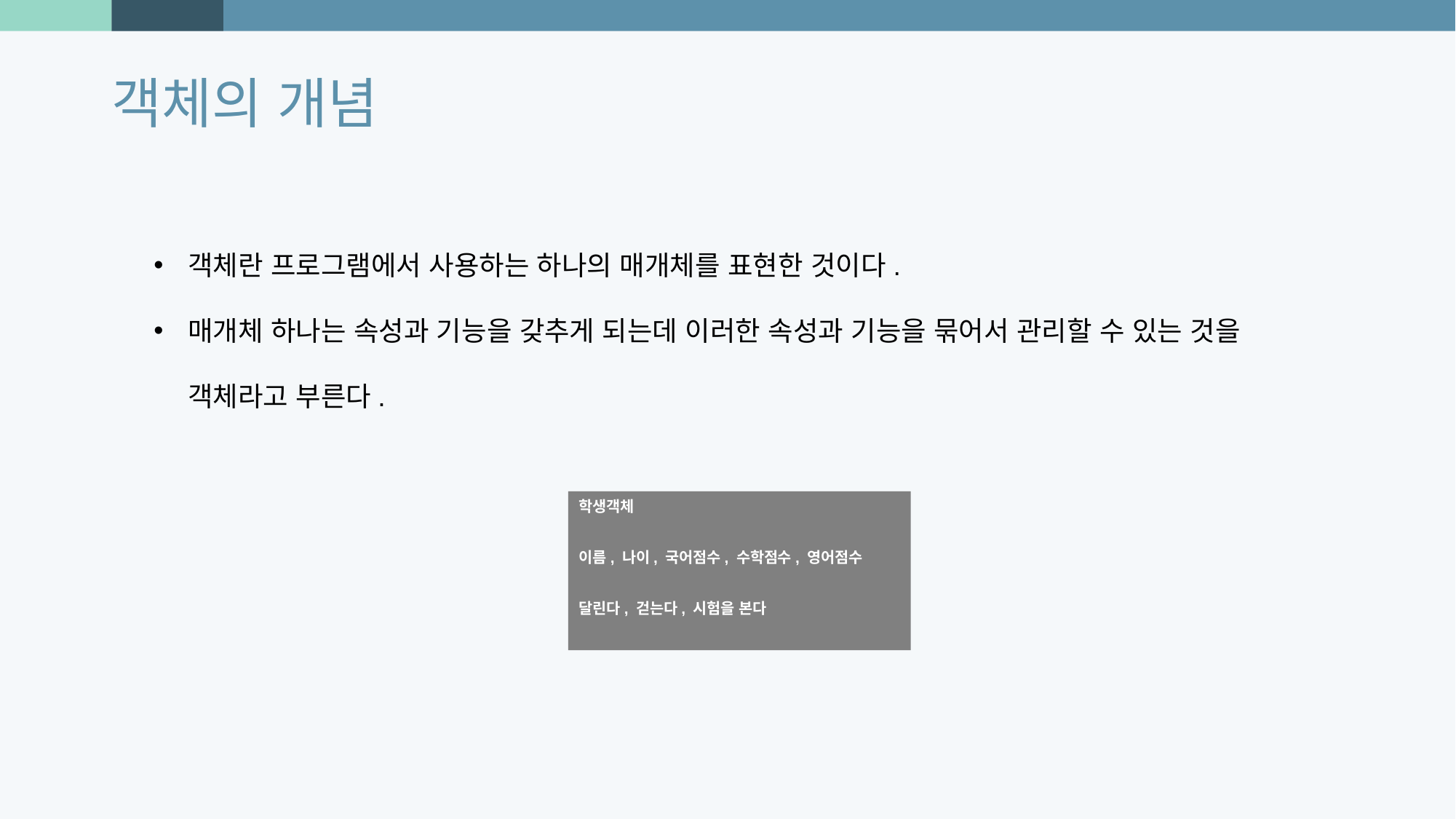

객체의 개념
객체란 프로그램에서 사용하는 하나의 매개체를 표현한 것이다.
매개체 하나는 속성과 기능을 갖추게 되는데 이러한 속성과 기능을 묶어서 관리할 수 있는 것을 객체라고 부른다.
학생객체

이름, 나이, 국어점수, 수학점수, 영어점수

달린다, 걷는다, 시험을 본다
Photo by Joel Filipe on Unsplash